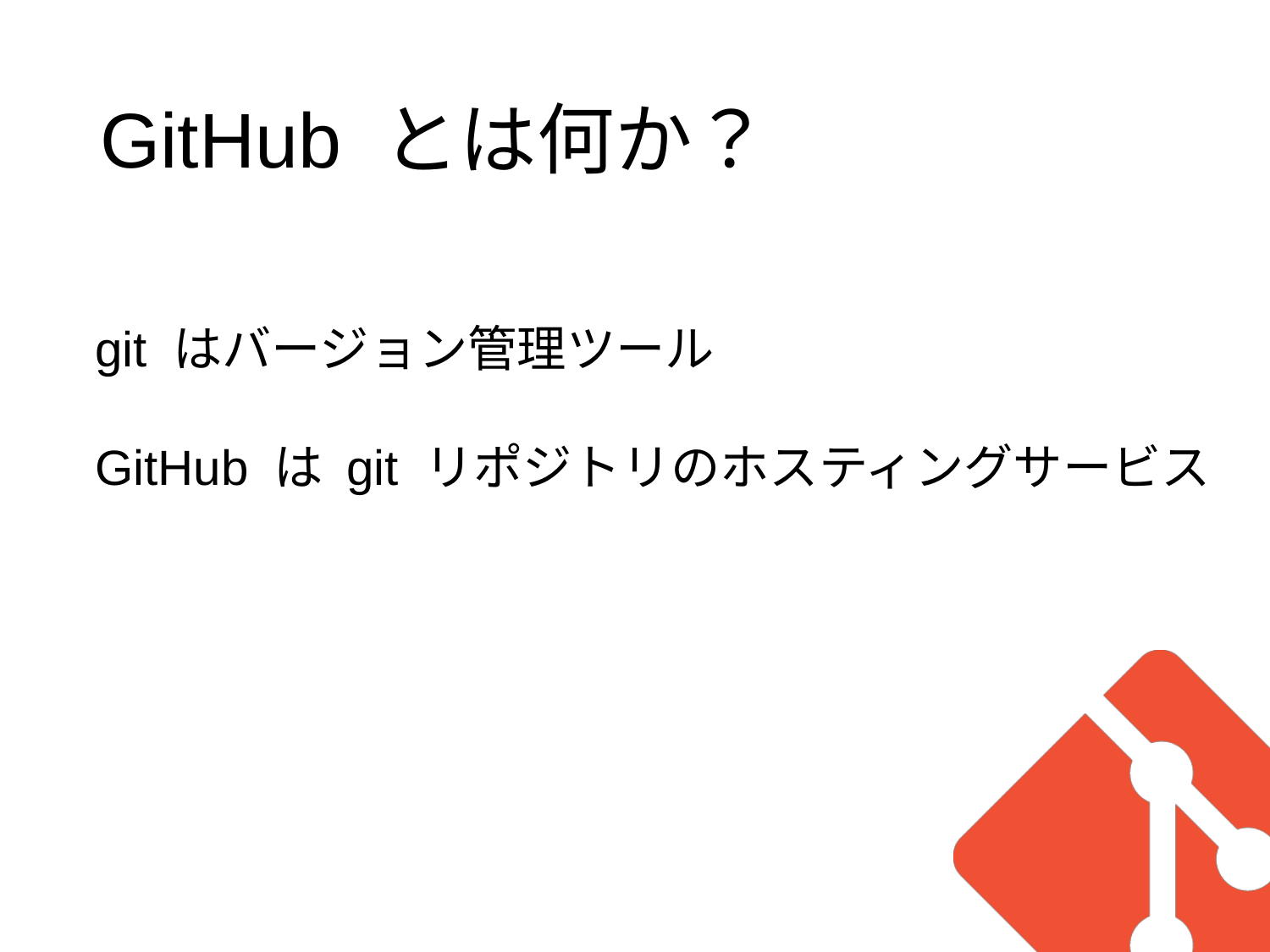

# GitHub とは何か？
git はバージョン管理ツール

GitHub は git リポジトリのホスティングサービス